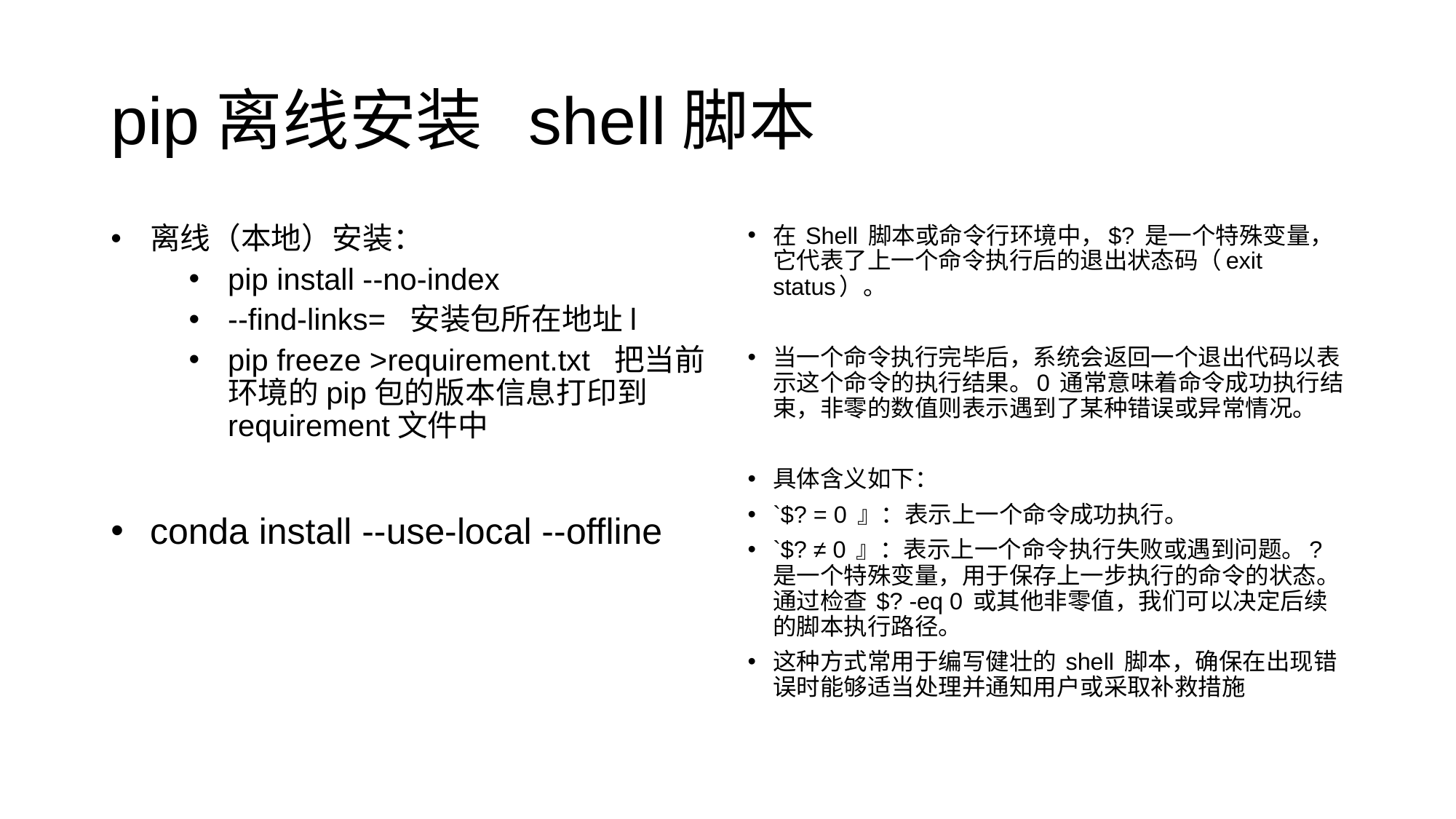

# pip离线安装  shell脚本
离线（本地）安装：
pip install --no-index
--find-links=  安装包所在地址l
pip freeze >requirement.txt  把当前环境的pip包的版本信息打印到requirement文件中

conda install --use-local --offline
在 Shell 脚本或命令行环境中，$? 是一个特殊变量，它代表了上一个命令执行后的退出状态码（exit status）。

当一个命令执行完毕后，系统会返回一个退出代码以表示这个命令的执行结果。0 通常意味着命令成功执行结束，非零的数值则表示遇到了某种错误或异常情况。

具体含义如下：
`$? = 0 』：表示上一个命令成功执行。
`$? ≠ 0 』：表示上一个命令执行失败或遇到问题。? 是一个特殊变量，用于保存上一步执行的命令的状态。通过检查 $? -eq 0 或其他非零值，我们可以决定后续的脚本执行路径。
这种方式常用于编写健壮的 shell 脚本，确保在出现错误时能够适当处理并通知用户或采取补救措施